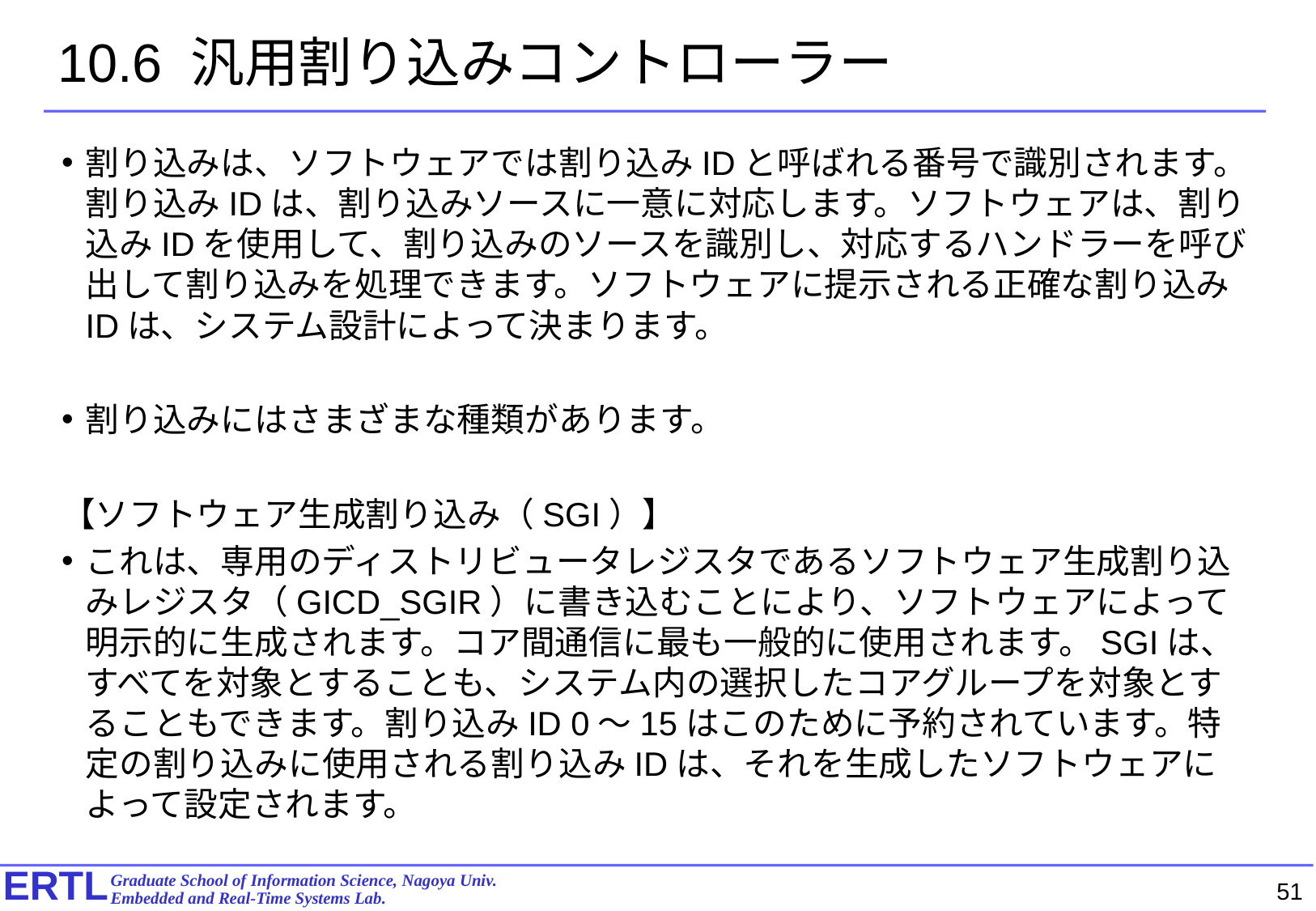

# 10.6 汎用割り込みコントローラー
割り込みは、ソフトウェアでは割り込みIDと呼ばれる番号で識別されます。割り込みIDは、割り込みソースに一意に対応します。ソフトウェアは、割り込みIDを使用して、割り込みのソースを識別し、対応するハンドラーを呼び出して割り込みを処理できます。ソフトウェアに提示される正確な割り込みIDは、システム設計によって決まります。

割り込みにはさまざまな種類があります。

【ソフトウェア生成割り込み（SGI）】
これは、専用のディストリビュータレジスタであるソフトウェア生成割り込みレジスタ（GICD_SGIR）に書き込むことにより、ソフトウェアによって明示的に生成されます。コア間通信に最も一般的に使用されます。SGIは、すべてを対象とすることも、システム内の選択したコアグループを対象とすることもできます。割り込みID 0～15はこのために予約されています。特定の割り込みに使用される割り込みIDは、それを生成したソフトウェアによって設定されます。

51